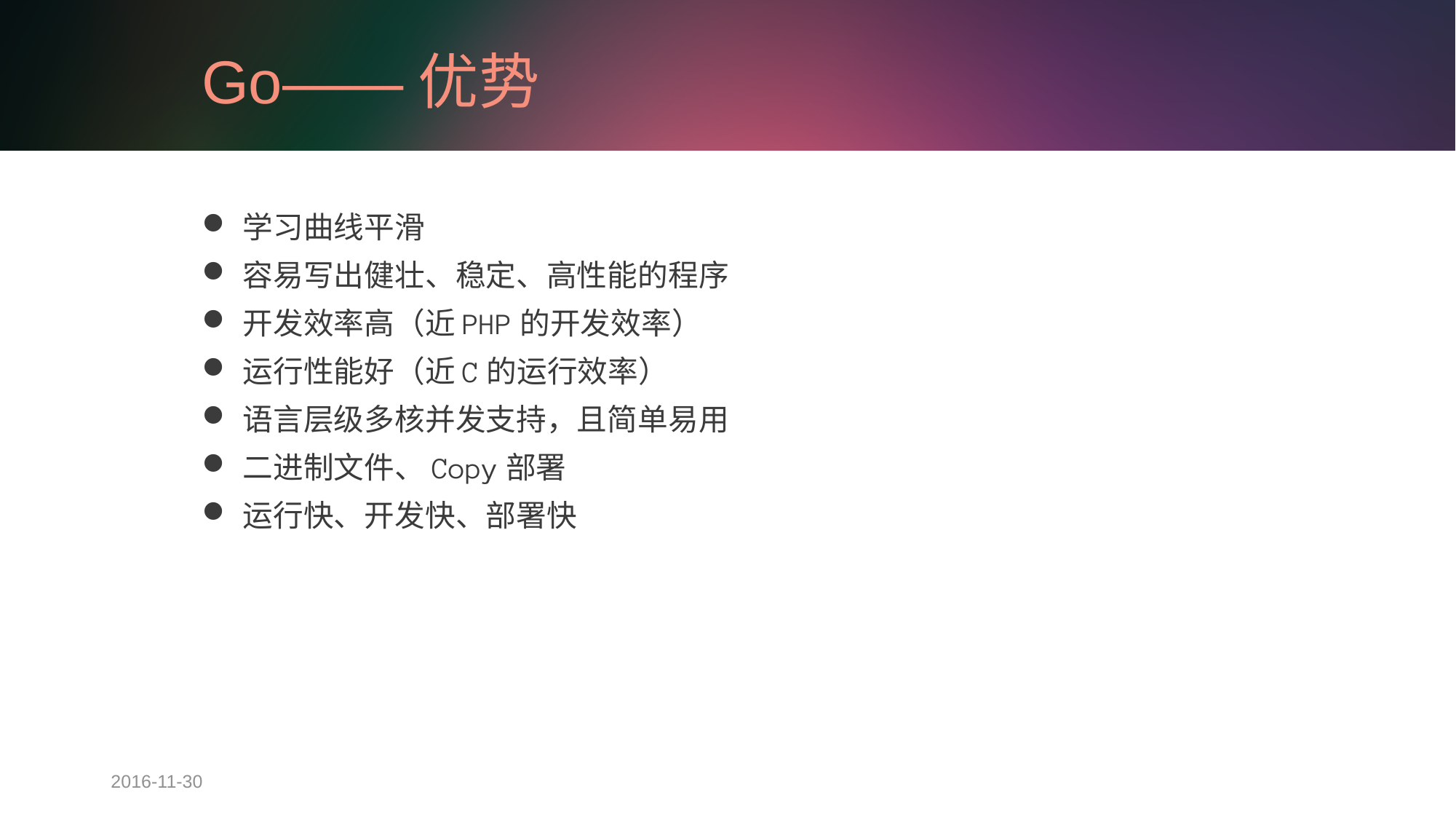

# Go——优势
学习曲线平滑
容易写出健壮、稳定、高性能的程序
开发效率高（近PHP的开发效率）
运行性能好（近C的运行效率）
语言层级多核并发支持，且简单易用
二进制文件、Copy部署
运行快、开发快、部署快

2016-11-30
40